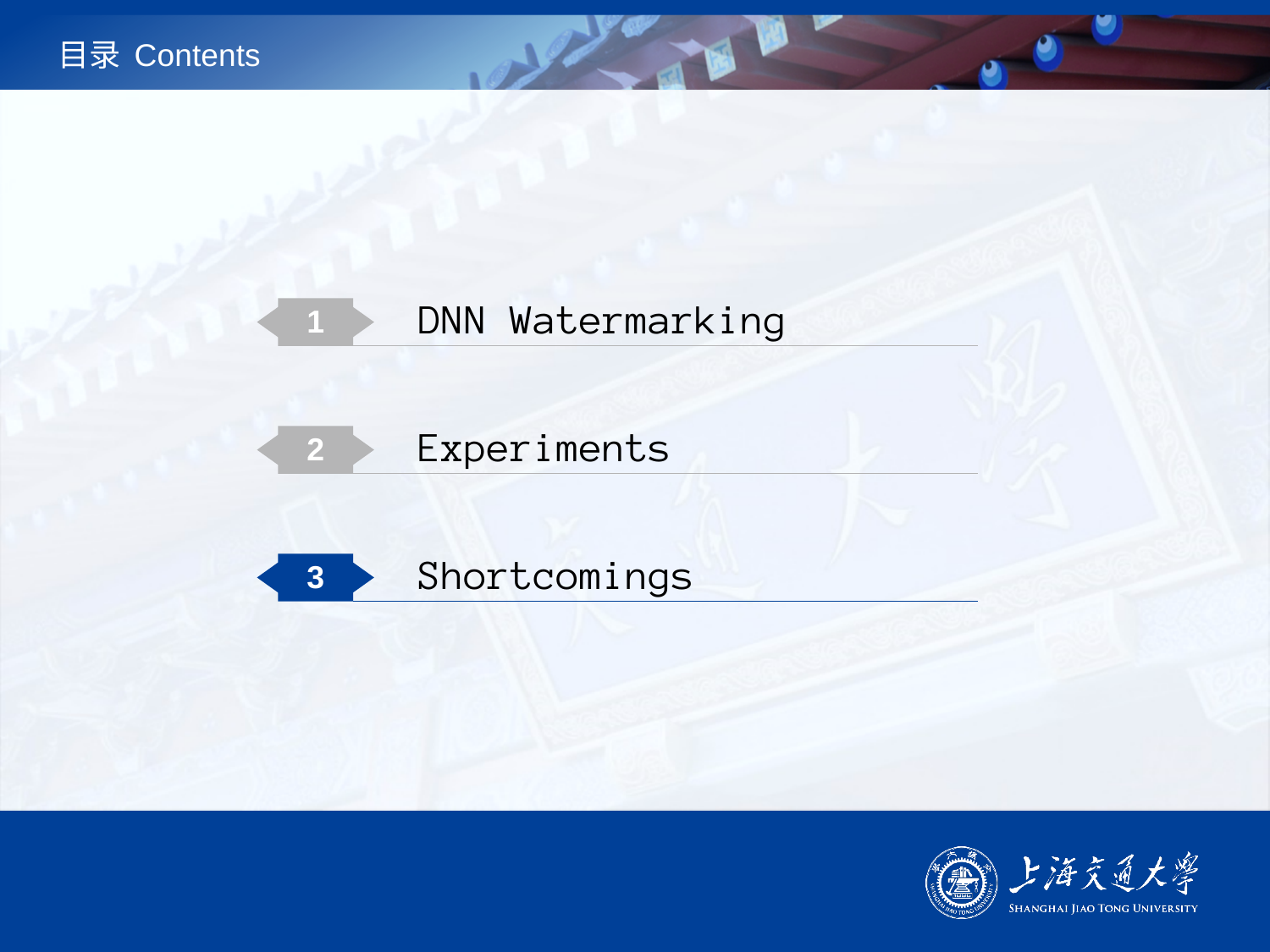

# 目录 Contents
DNN Watermarking
1

Experiments
2

Shortcomings
3